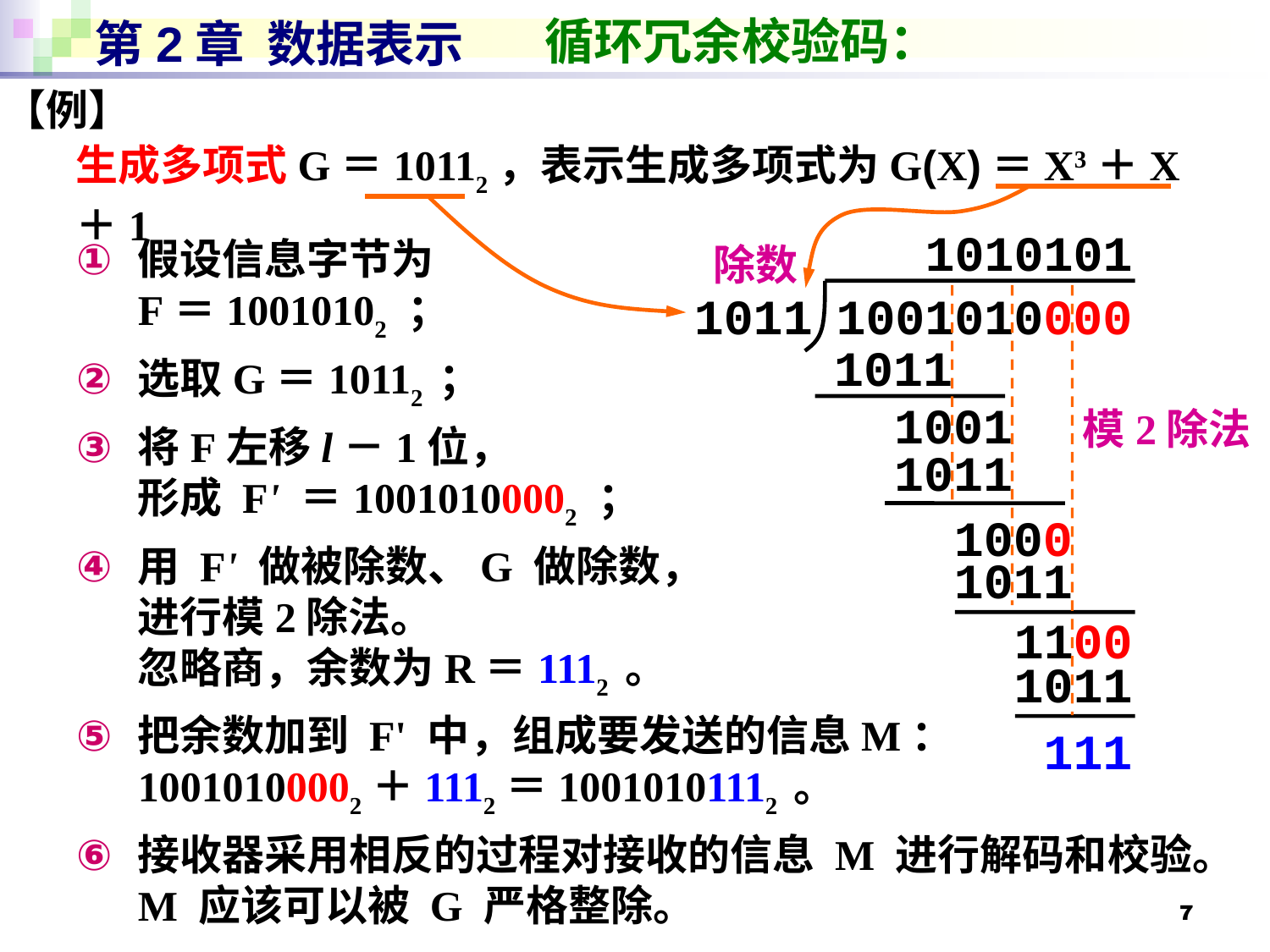

循环冗余校验码：
# 第2章  数据表示
【例】
生成多项式G＝10112，表示生成多项式为G(X)＝X3＋X＋1

1010101
1011
1001010000

1011
1001

1011
1000

1011
1100

1011
111

假设信息字节为
F＝10010102 ；
选取G＝10112 ；
将F左移l－1位，
形成 F' ＝10010100002 ；
用 F' 做被除数、G 做除数，
进行模2除法。
忽略商，余数为R＝1112 。
把余数加到 F' 中，组成要发送的信息M：
10010100002＋1112＝10010101112 。
接收器采用相反的过程对接收的信息 M 进行解码和校验。M 应该可以被 G 严格整除。
除数
模2除法
7